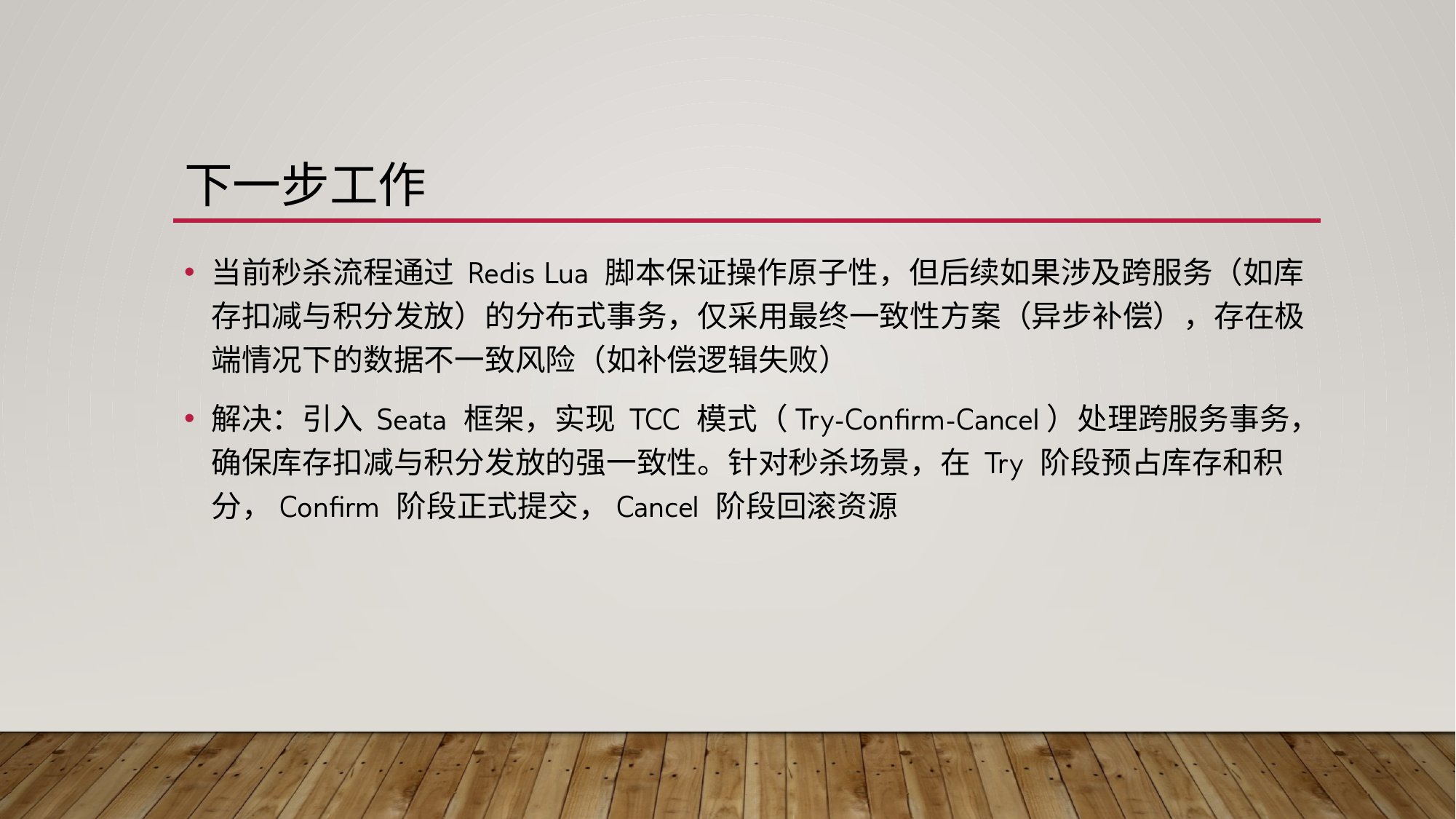

# 下一步工作
当前秒杀流程通过 Redis Lua 脚本保证操作原子性，但后续如果涉及跨服务（如库存扣减与积分发放）的分布式事务，仅采用最终一致性方案（异步补偿），存在极端情况下的数据不一致风险（如补偿逻辑失败）
解决：引入 Seata 框架，实现 TCC 模式（Try-Confirm-Cancel）处理跨服务事务，确保库存扣减与积分发放的强一致性。针对秒杀场景，在 Try 阶段预占库存和积分，Confirm 阶段正式提交，Cancel 阶段回滚资源